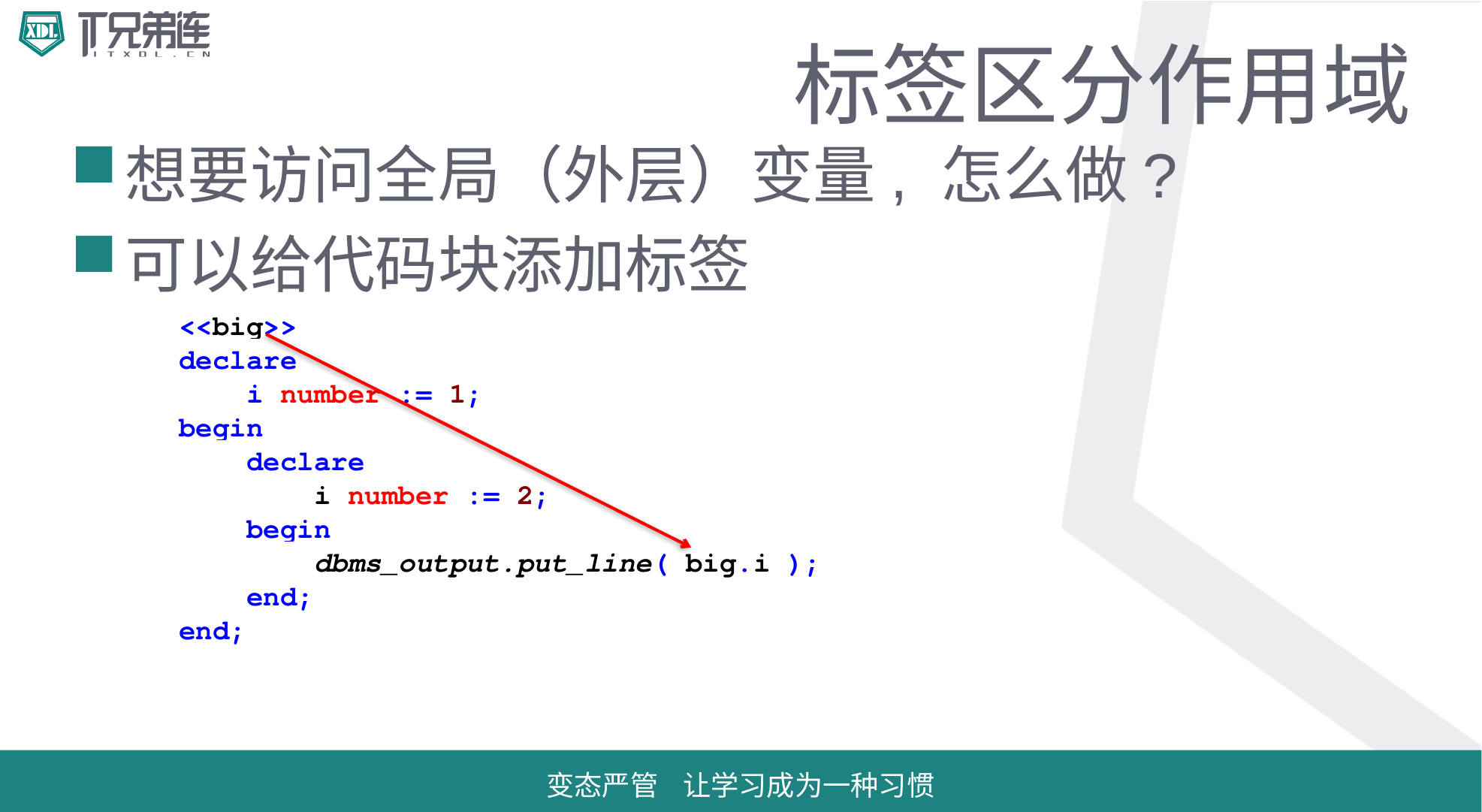

# 标签区分作用域
想要访问全局（外层）变量, 怎么做?
可以给代码块添加标签
<<big>>declare    i number := 1;begin    declare         i number := 2;        begin        dbms_output.put_line( big.i );    end;end;